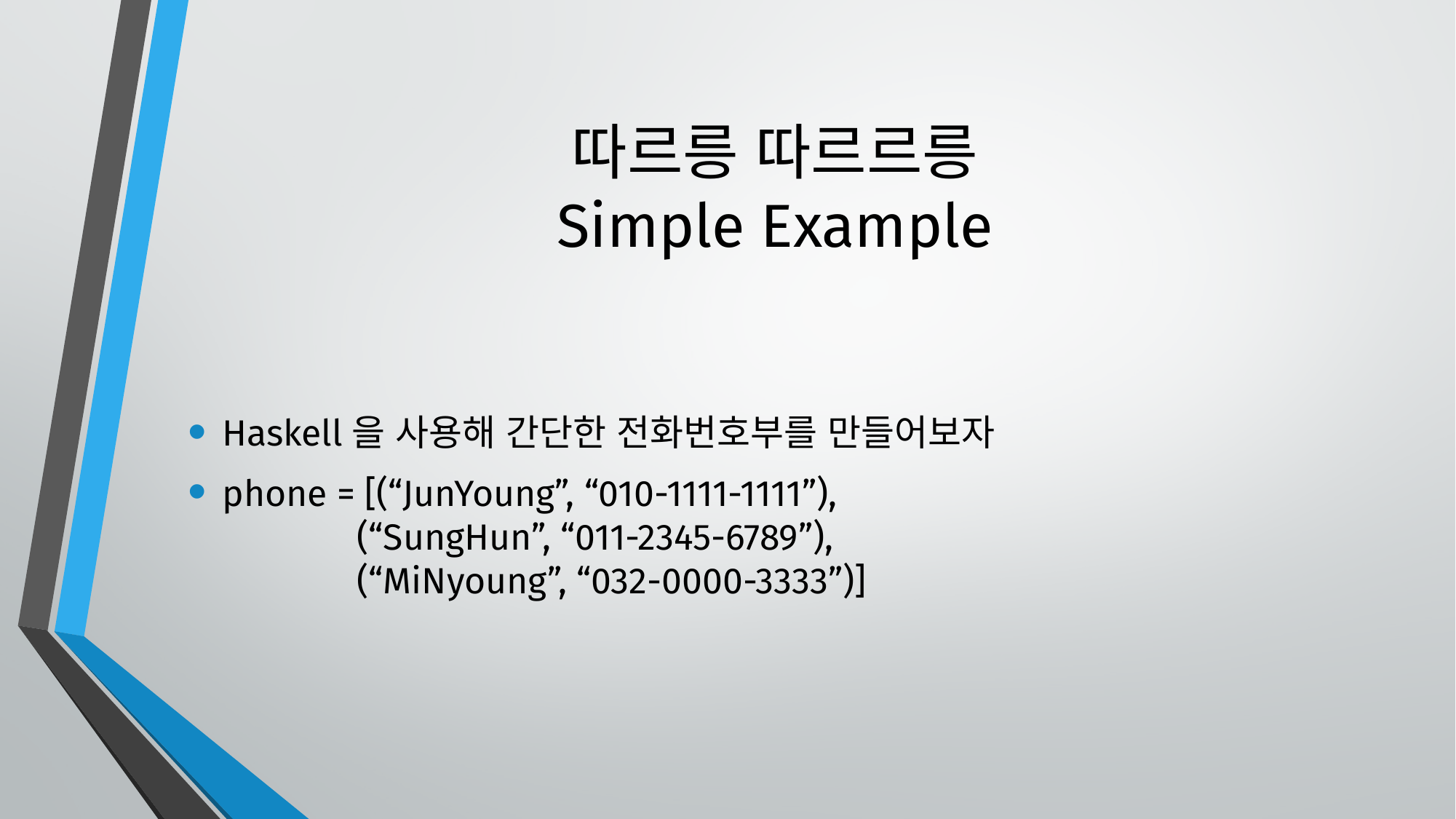

# 따르릉 따르르릉 Simple Example
Haskell을 사용해 간단한 전화번호부를 만들어보자
phone = [(“JunYoung”, “010-1111-1111”),
              (“SungHun”, “011-2345-6789”),
              (“MiNyoung”, “032-0000-3333”)]